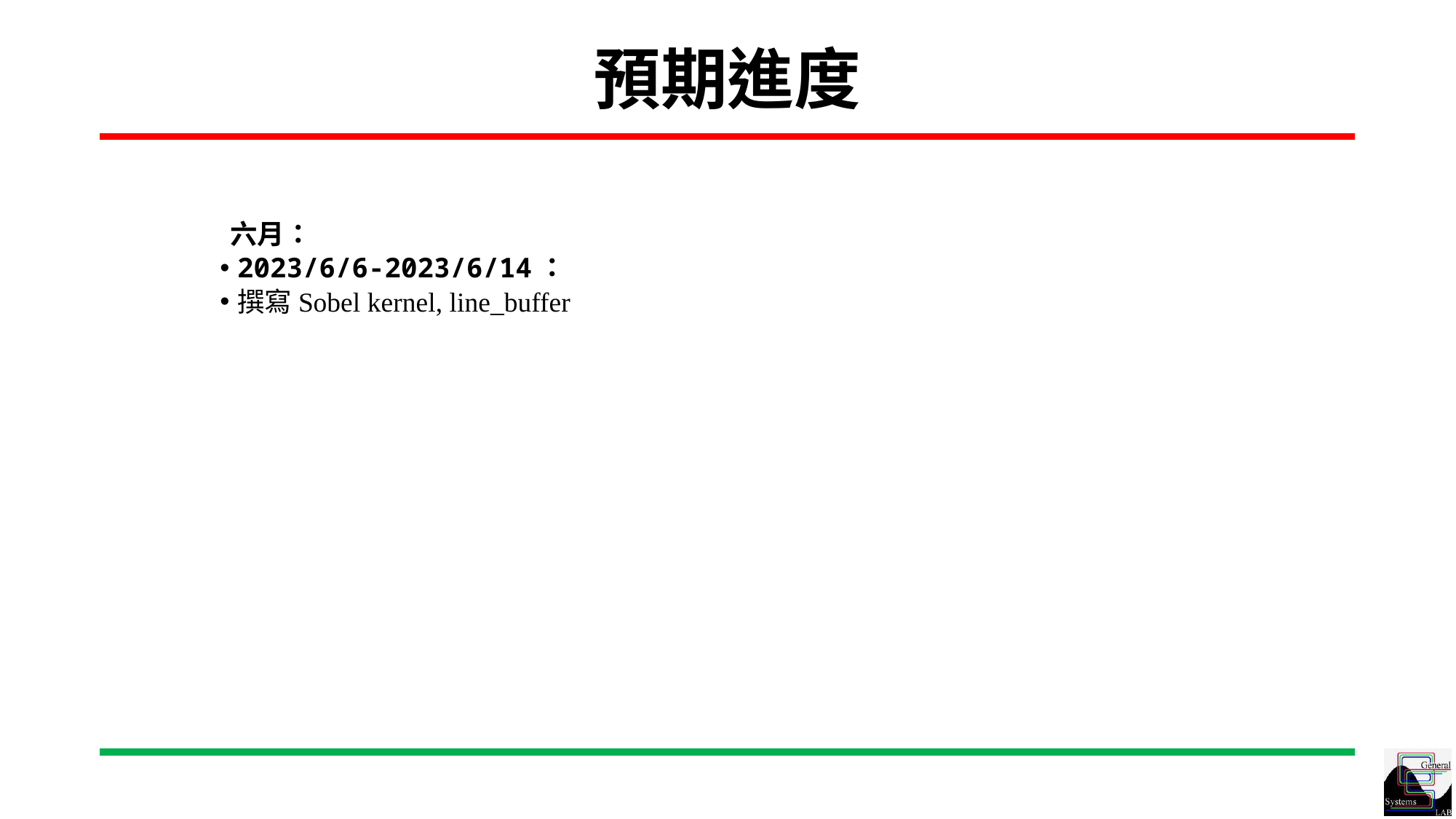

# 預期進度

六月：
2023/6/6-2023/6/14：
撰寫Sobel kernel, line_buffer